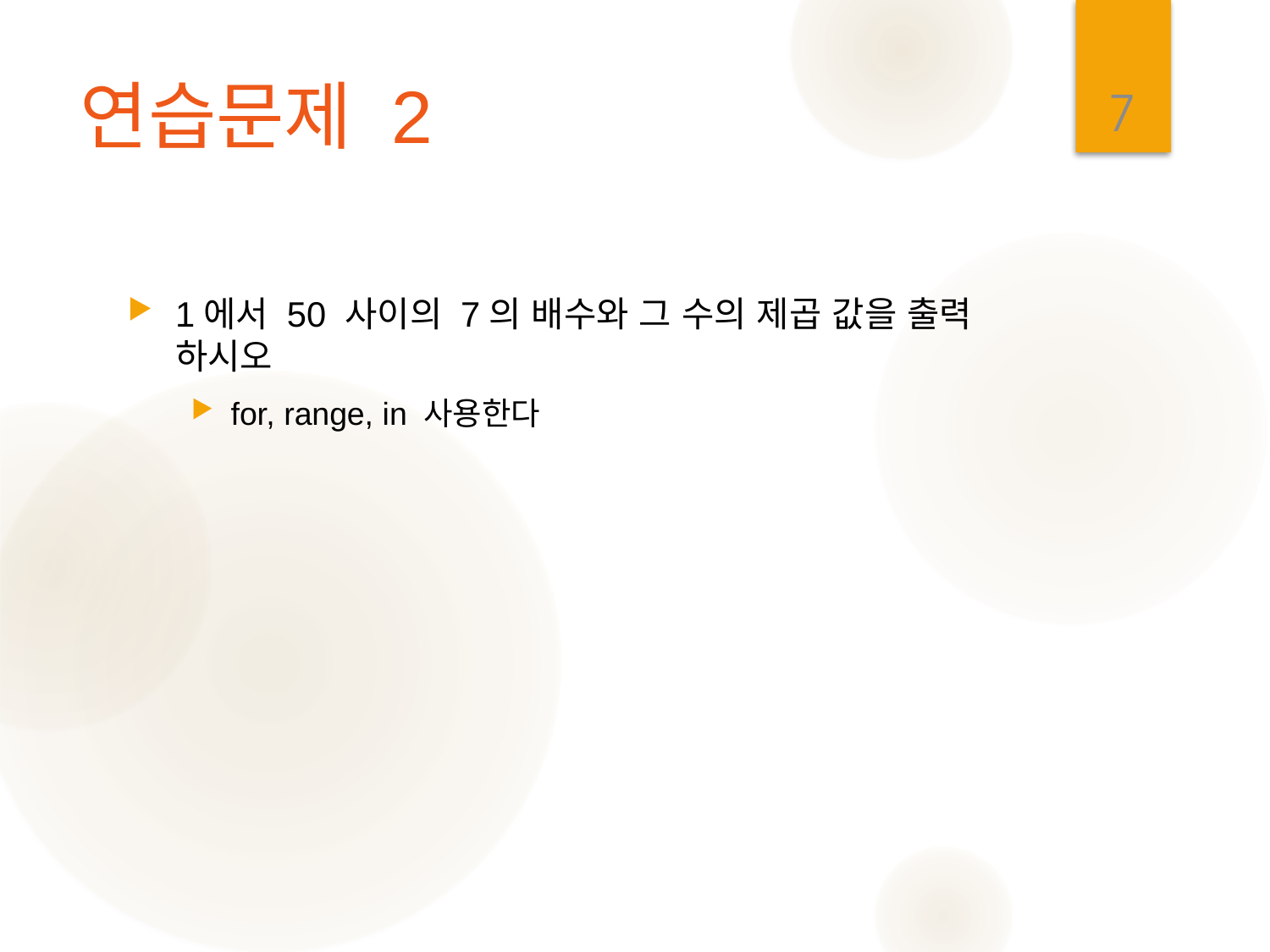

7
# 연습문제 2
1에서 50 사이의 7의 배수와 그 수의 제곱 값을 출력 하시오
for, range, in 사용한다